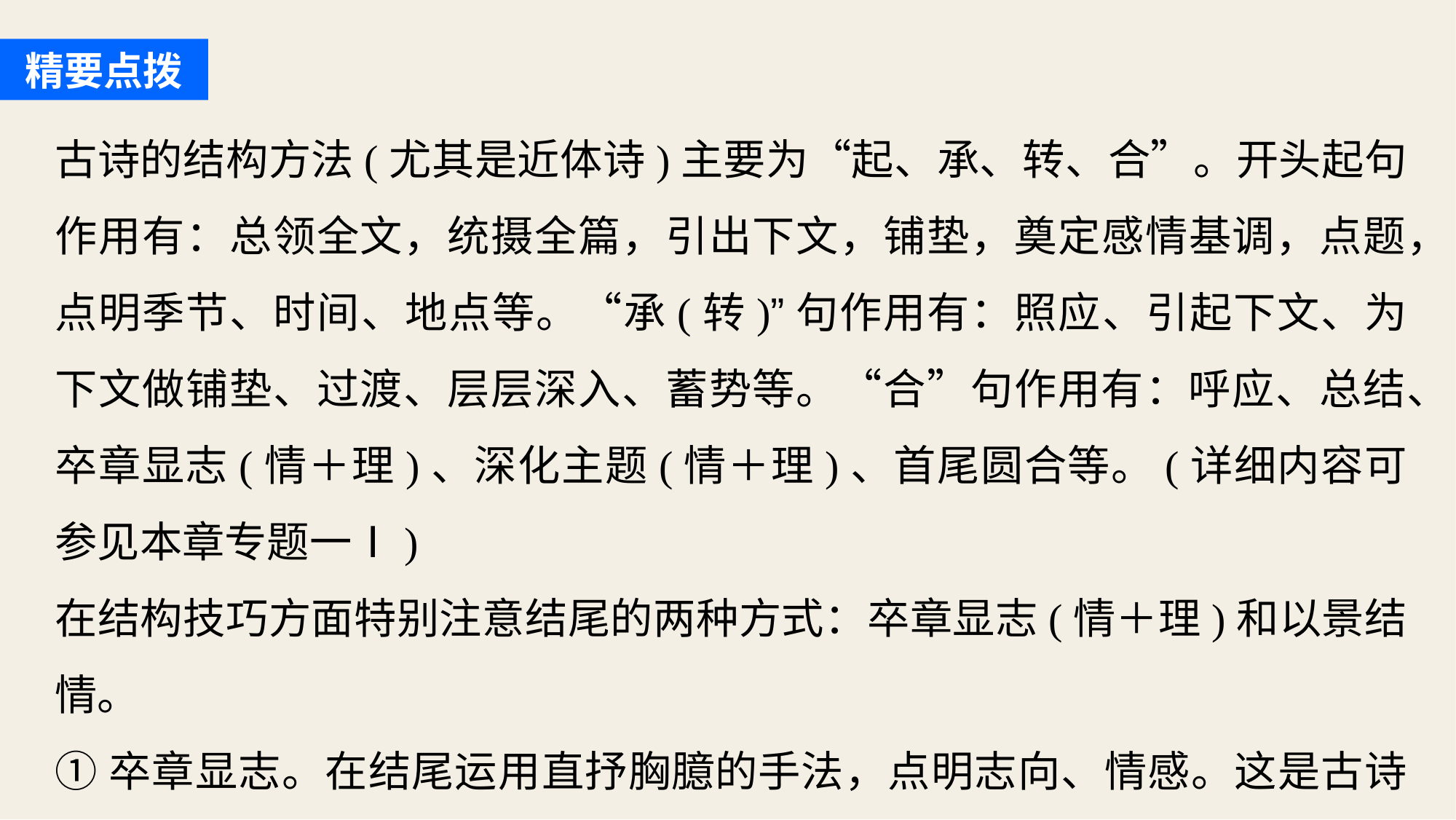

精要点拨
古诗的结构方法(尤其是近体诗)主要为“起、承、转、合”。开头起句作用有：总领全文，统摄全篇，引出下文，铺垫，奠定感情基调，点题，点明季节、时间、地点等。“承(转)”句作用有：照应、引起下文、为下文做铺垫、过渡、层层深入、蓄势等。“合”句作用有：呼应、总结、卒章显志(情＋理)、深化主题(情＋理)、首尾圆合等。(详细内容可参见本章专题一Ⅰ)
在结构技巧方面特别注意结尾的两种方式：卒章显志(情＋理)和以景结情。
①卒章显志。在结尾运用直抒胸臆的手法，点明志向、情感。这是古诗普遍使用的结尾方式。